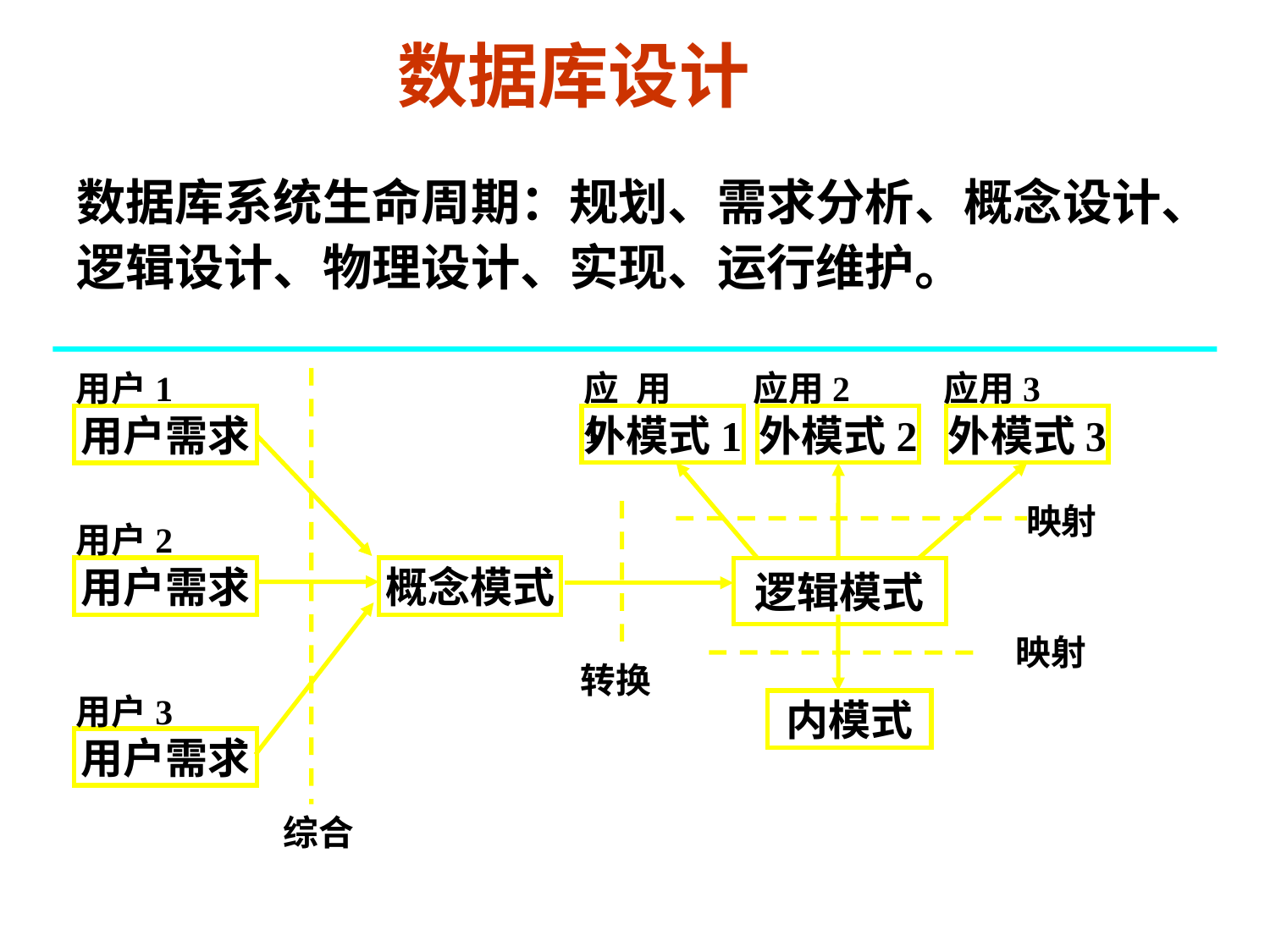

数据库设计
数据库系统生命周期：规划、需求分析、概念设计、逻辑设计、物理设计、实现、运行维护。

用户1
应用1
应用2
应用3

用户需求
外模式1
外模式2
外模式3

映射

用户2

用户需求
概念模式
逻辑模式

映射
转换

用户3
内模式
用户需求
综合